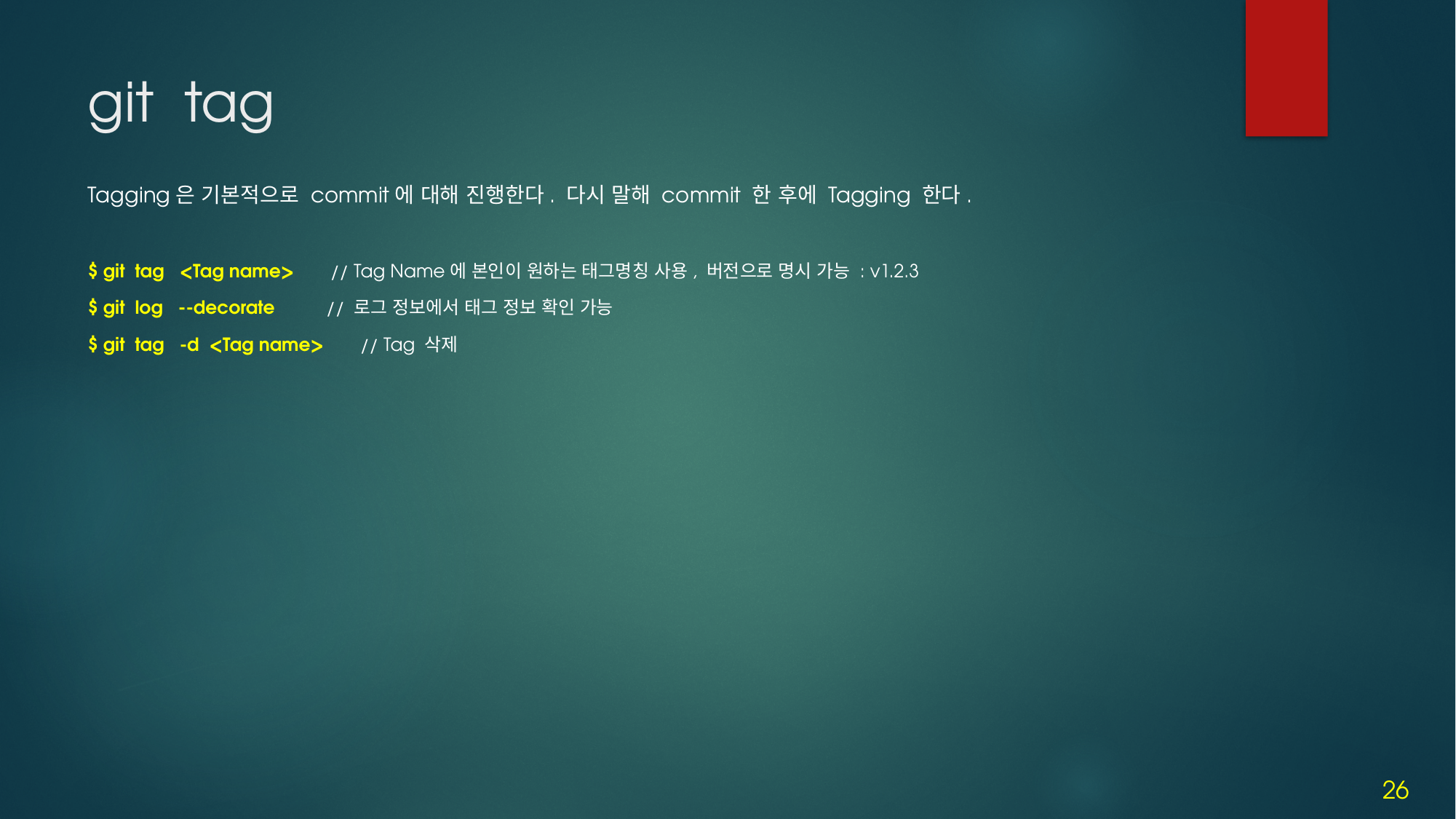

# git  tag
Tagging은 기본적으로 commit에 대해 진행한다. 다시 말해 commit 한 후에 Tagging 한다.

$ git  tag   <Tag name>       // Tag Name에 본인이 원하는 태그명칭 사용, 버전으로 명시 가능 : v1.2.3
$ git  log   --decorate          // 로그 정보에서 태그 정보 확인 가능
$ git  tag   -d  <Tag name>       // Tag 삭제

26